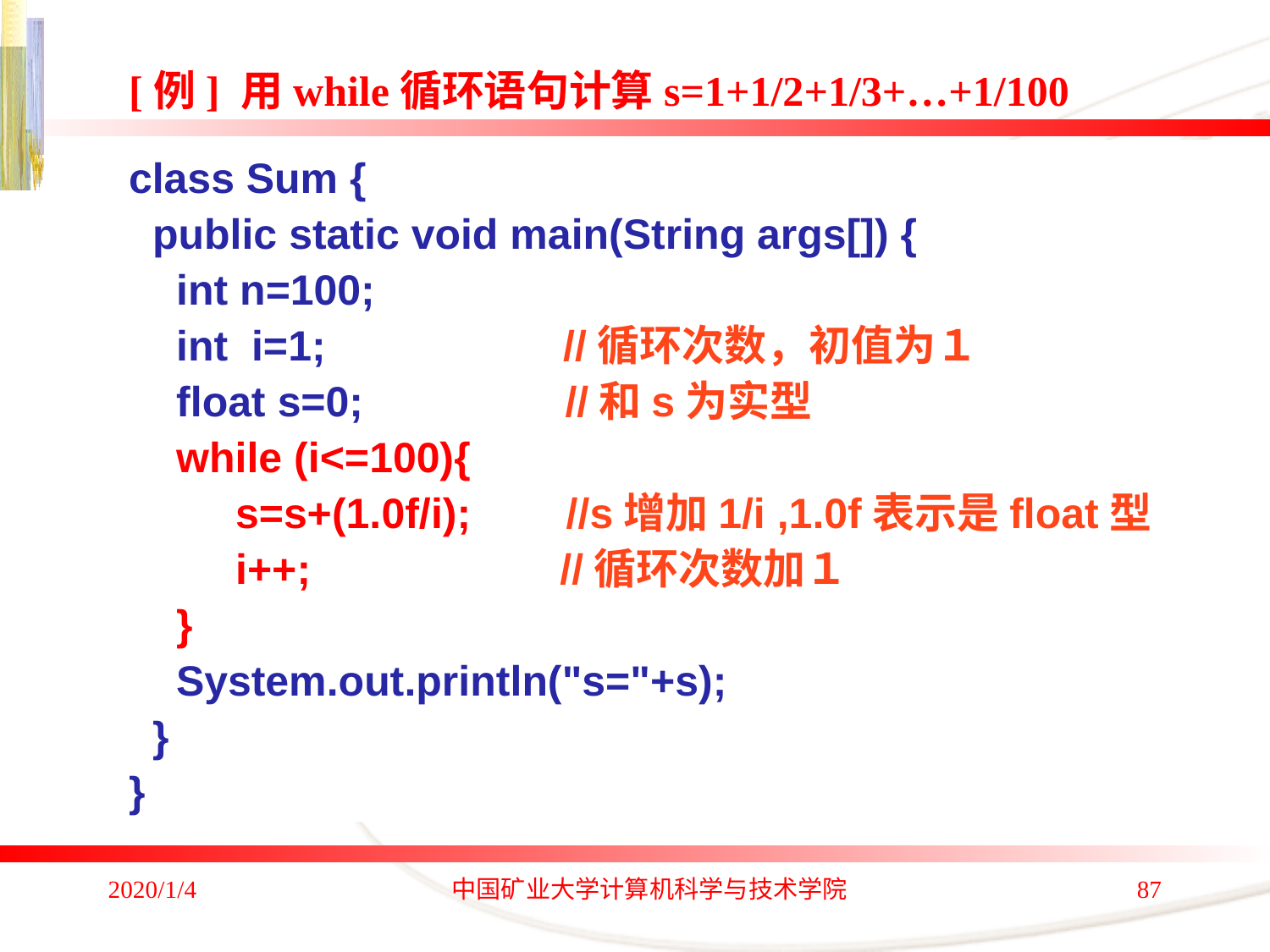

[例] 用while循环语句计算s=1+1/2+1/3+…+1/100
class Sum {
  public static void main(String args[]) {
    int n=100;
    int  i=1;                    //循环次数，初值为１
    float s=0;                 //和s为实型
    while (i<=100){
         s=s+(1.0f/i);        //s增加1/i ,1.0f表示是float型
         i++;                     //循环次数加１
    }
    System.out.println("s="+s);
  }
}
2020/1/4
中国矿业大学计算机科学与技术学院
87